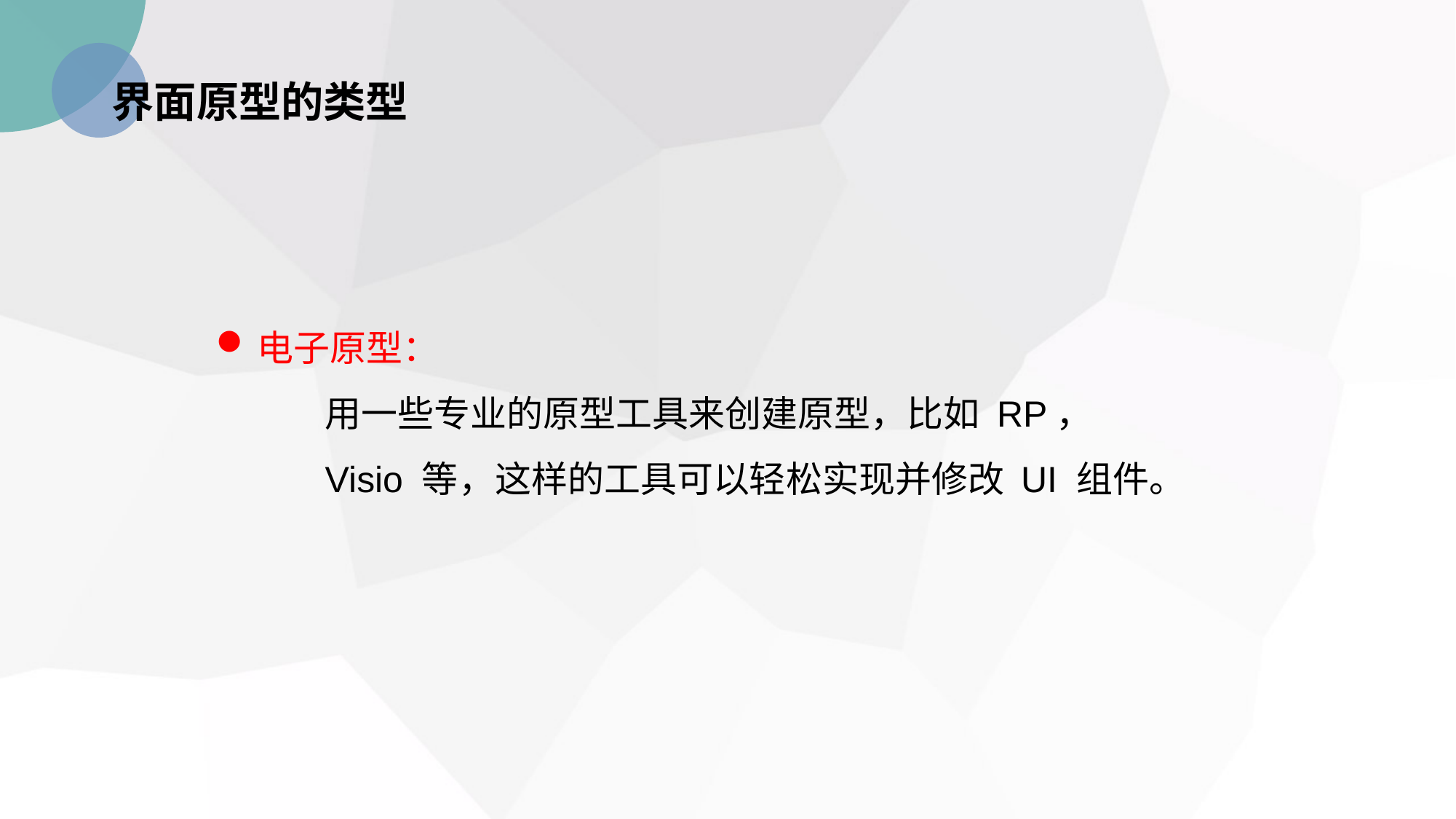

界面原型的类型
电子原型：
	用一些专业的原型工具来创建原型，比如 RP，
    	Visio 等，这样的工具可以轻松实现并修改 UI 组件。